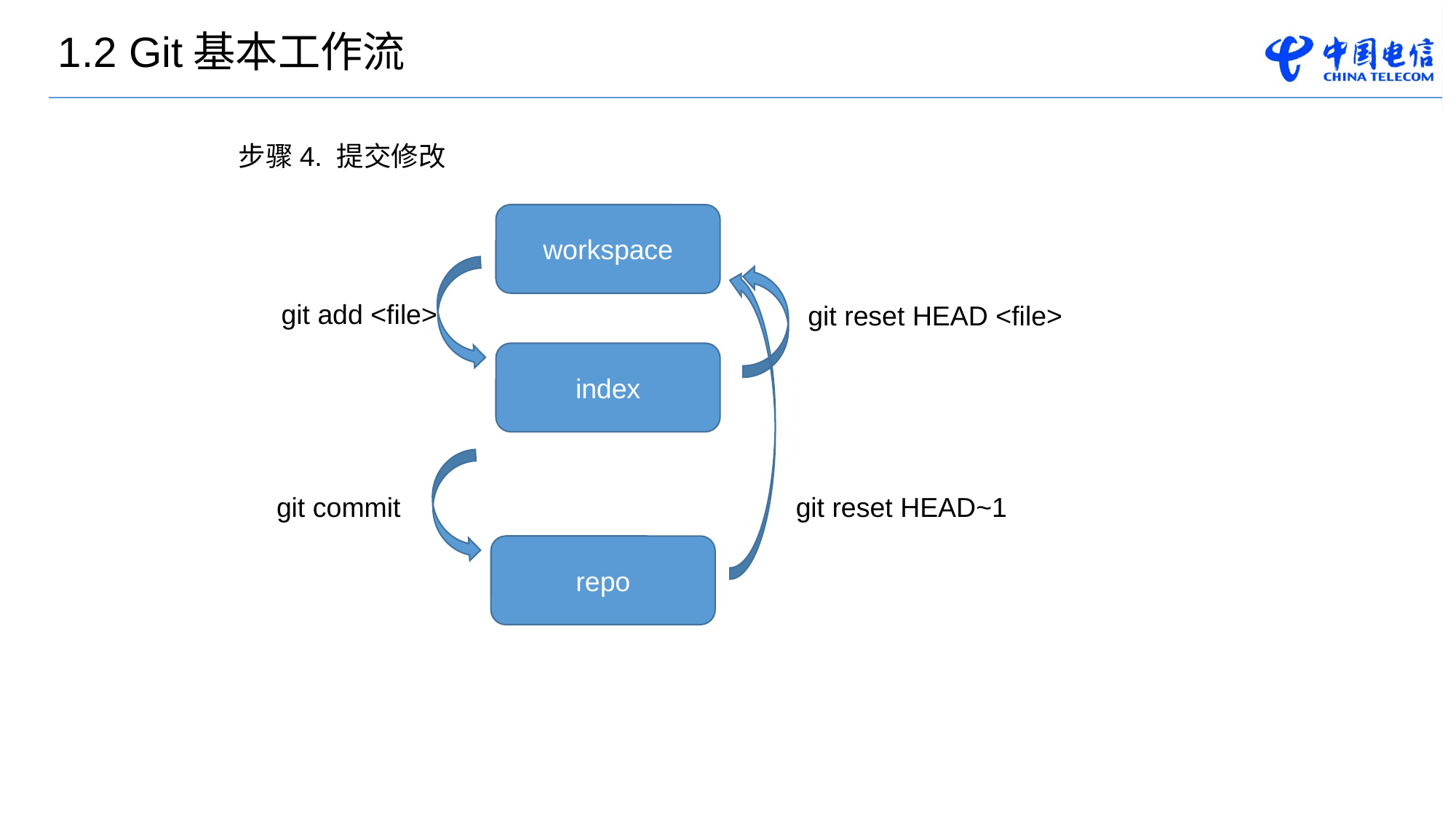

1.2 Git基本工作流
步骤4. 提交修改
workspace

git add <file>
git reset HEAD <file>

index

git commit
git reset HEAD~1
repo